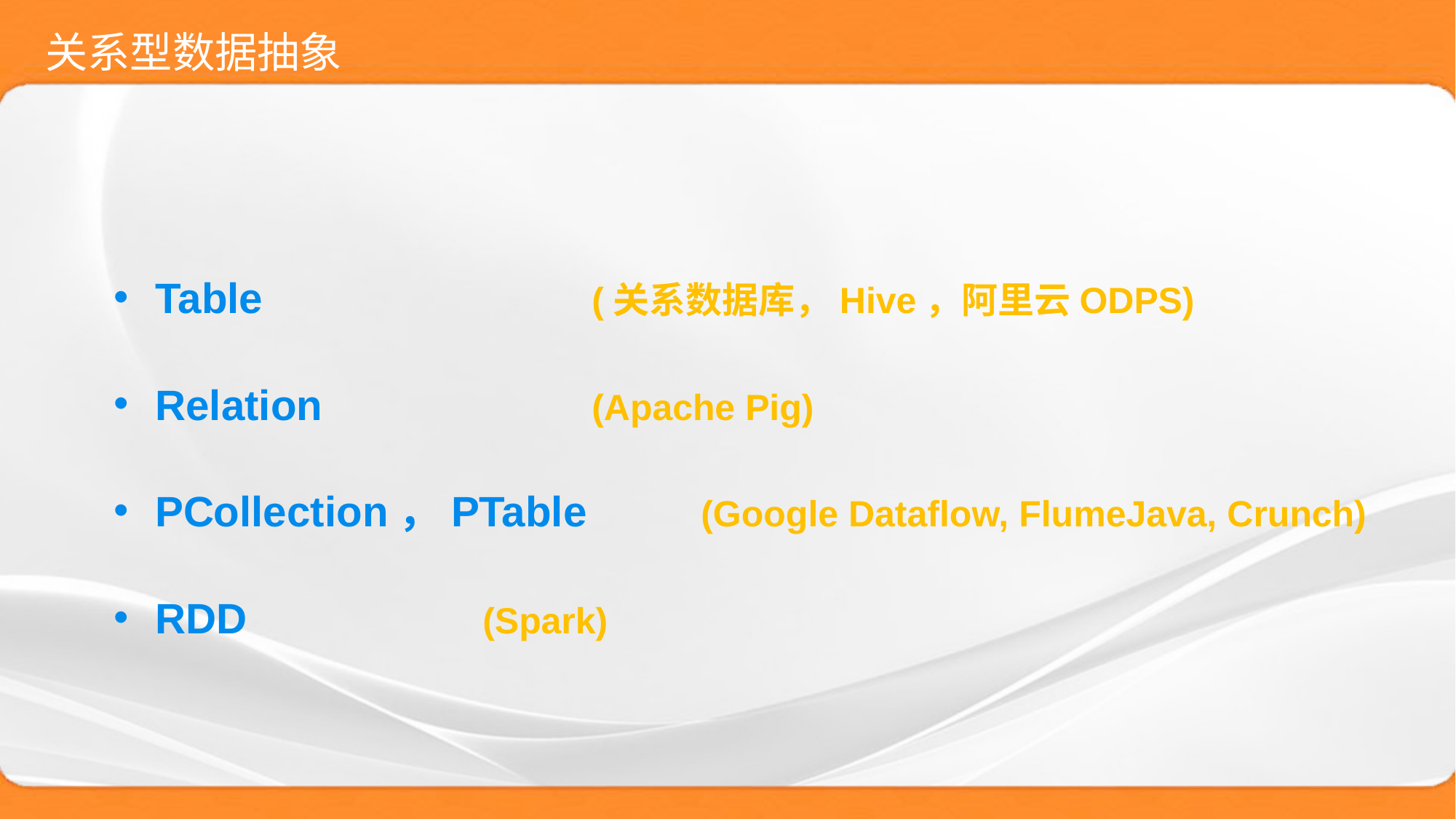

# 关系型数据抽象

Table 			(关系数据库，Hive，阿里云ODPS)
Relation 			(Apache Pig)
PCollection，PTable 	(Google Dataflow, FlumeJava, Crunch)
RDD 			(Spark)